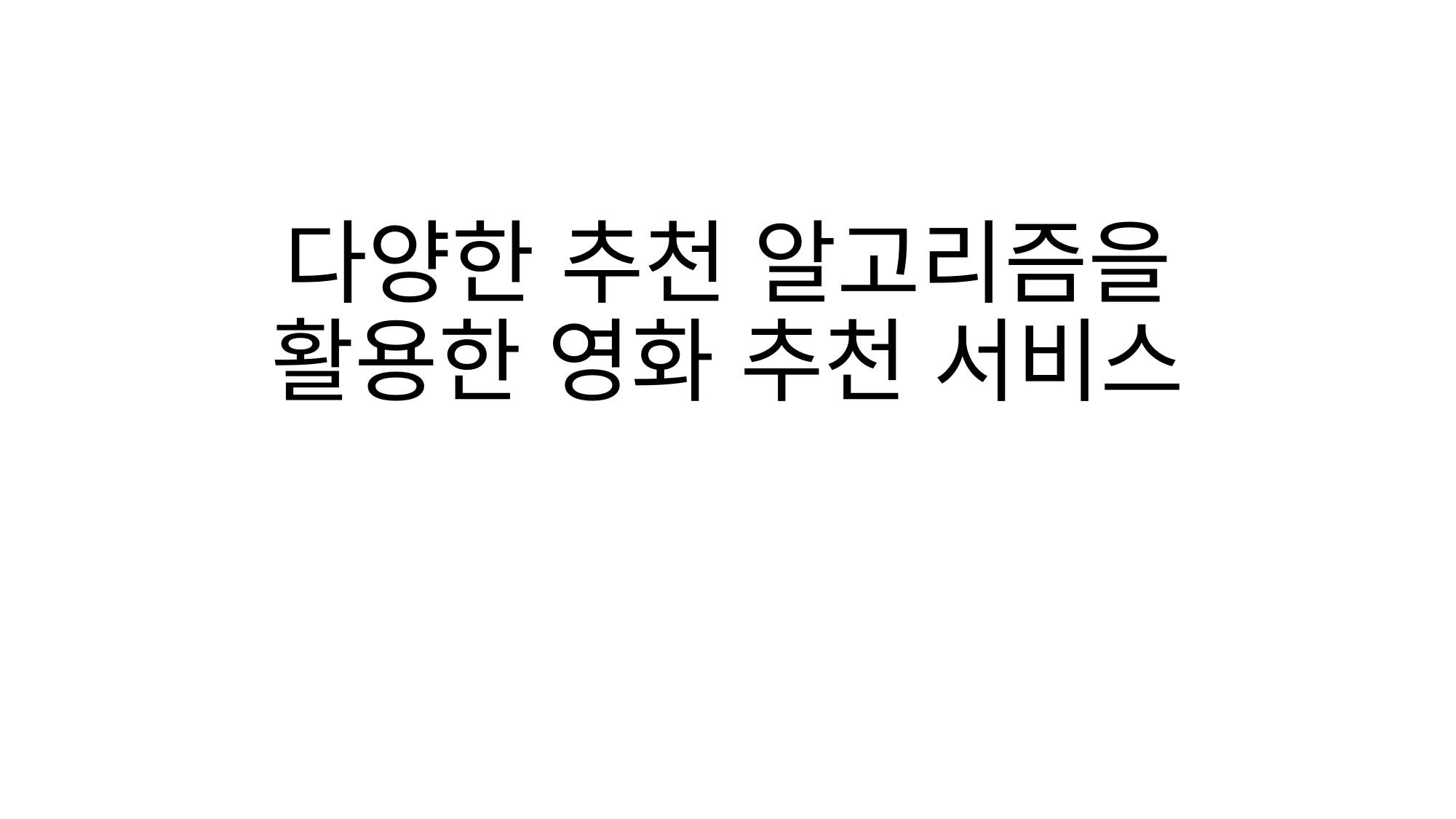

# 다양한 추천 알고리즘을 활용한 영화 추천 서비스